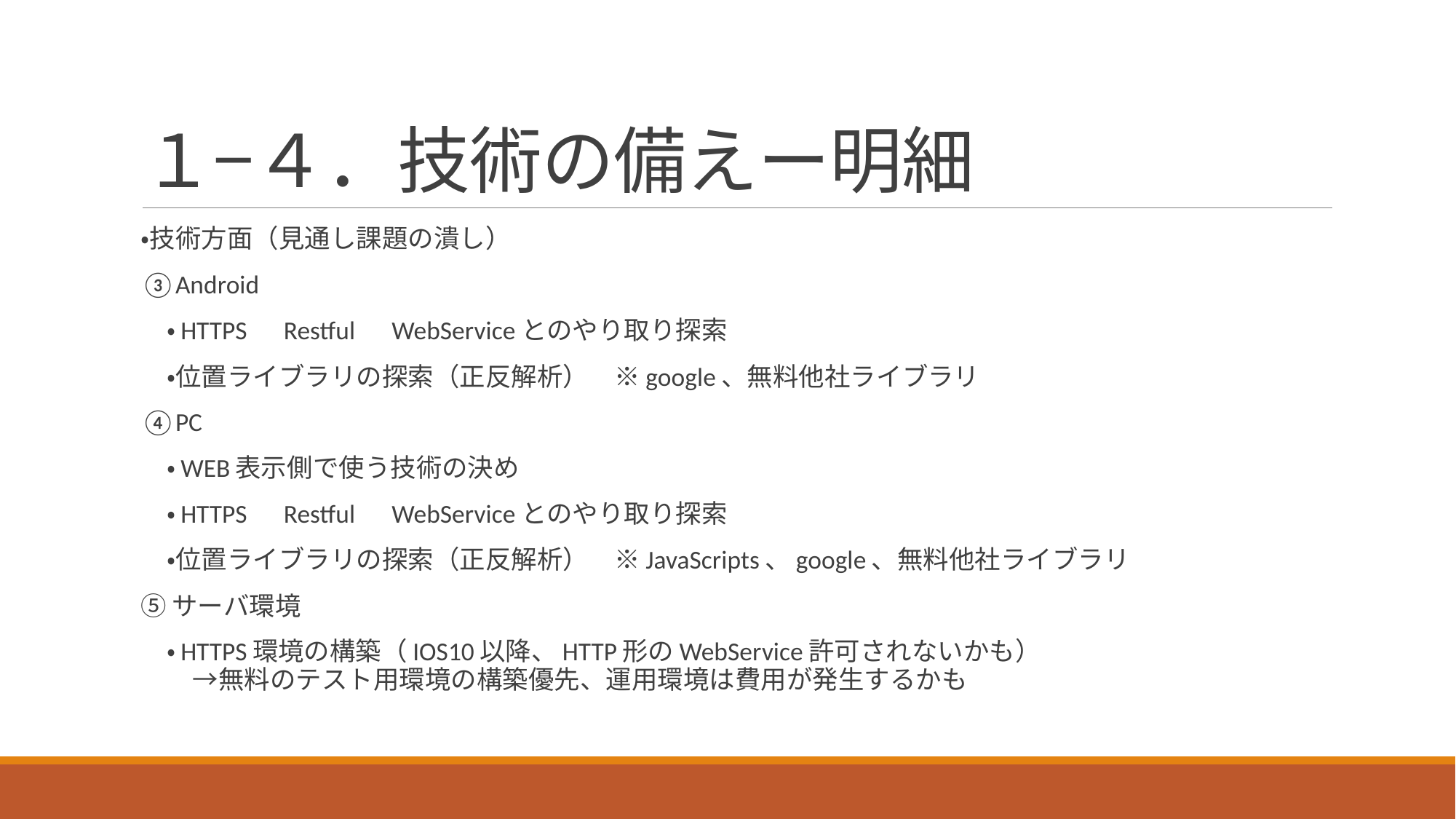

# １−４．技術の備えー明細
・技術方面（見通し課題の潰し）
③Android
　・HTTPS　Restful　WebServiceとのやり取り探索
　・位置ライブラリの探索（正反解析）　※google、無料他社ライブラリ
④PC
　・WEB表示側で使う技術の決め
　・HTTPS　Restful　WebServiceとのやり取り探索
　・位置ライブラリの探索（正反解析）　※JavaScripts、google、無料他社ライブラリ
⑤サーバ環境
　・HTTPS環境の構築（IOS10以降、HTTP形のWebService許可されないかも）
　　→無料のテスト用環境の構築優先、運用環境は費用が発生するかも